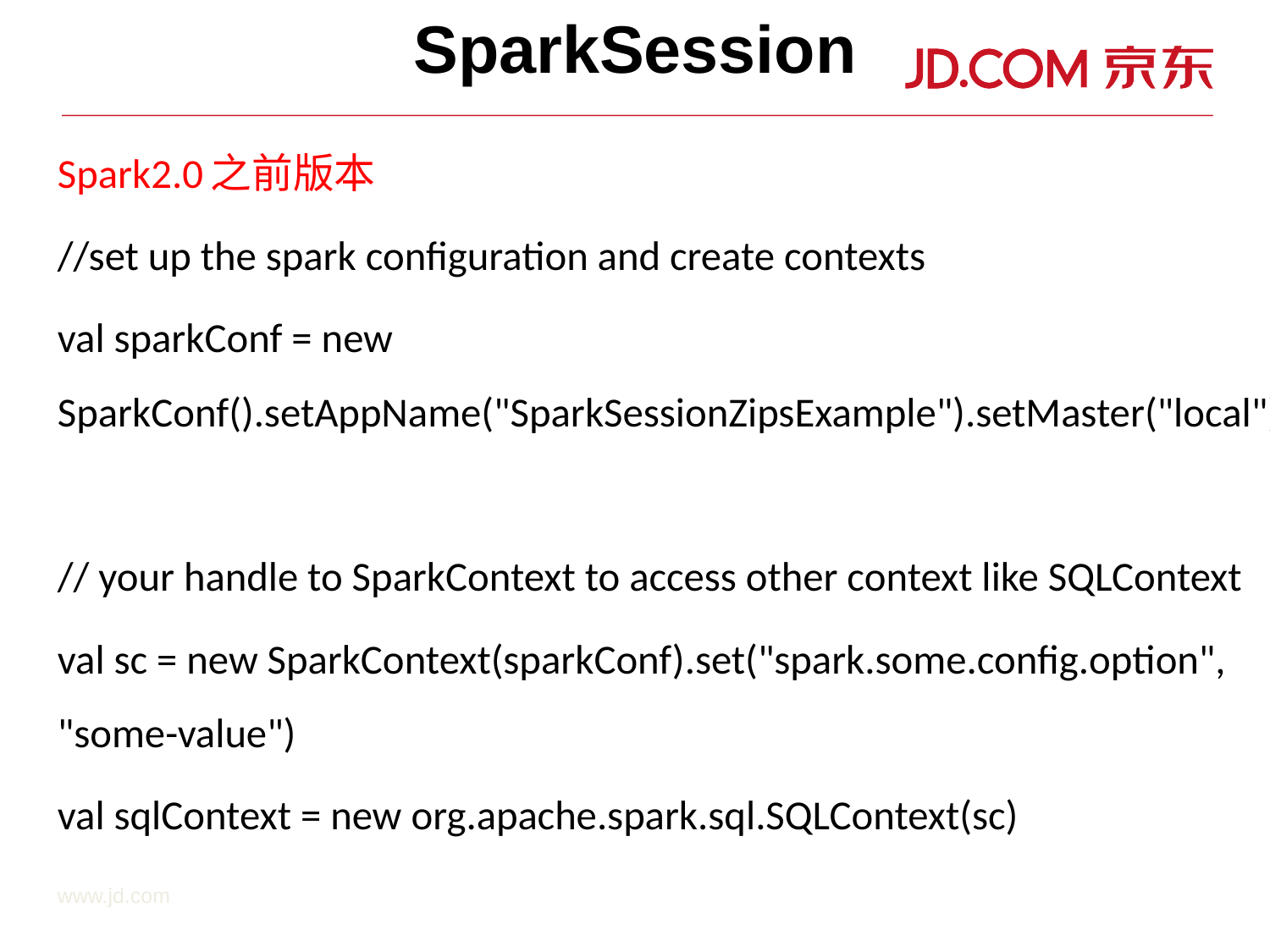

SparkSession
Spark2.0之前版本
//set up the spark configuration and create contexts
val sparkConf = new  SparkConf().setAppName("SparkSessionZipsExample").setMaster("local")

// your handle to SparkContext to access other context like SQLContext
val sc = new SparkContext(sparkConf).set("spark.some.config.option", "some-value")
val sqlContext = new org.apache.spark.sql.SQLContext(sc)